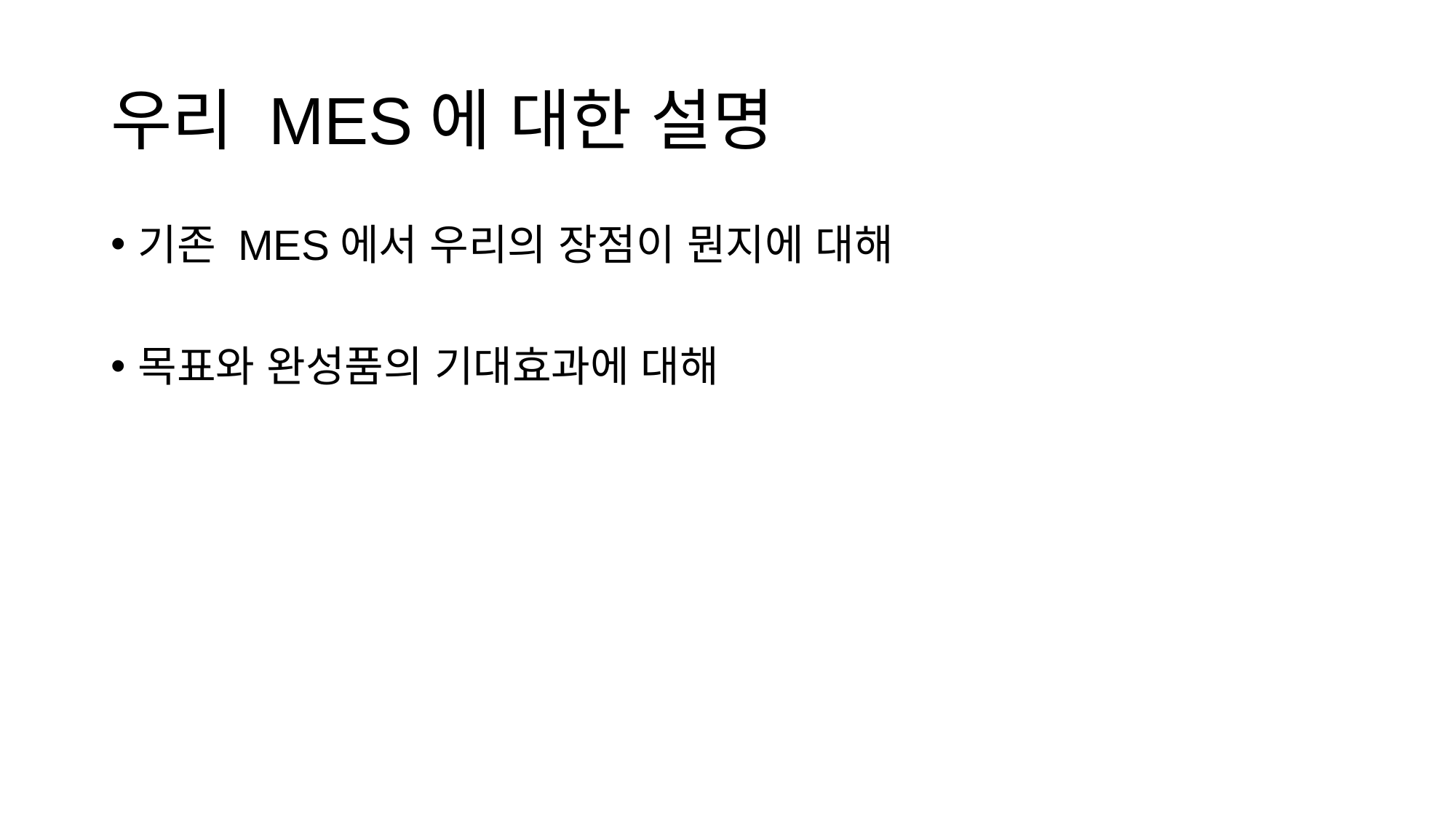

# 우리 MES에 대한 설명
기존 MES에서 우리의 장점이 뭔지에 대해

목표와 완성품의 기대효과에 대해